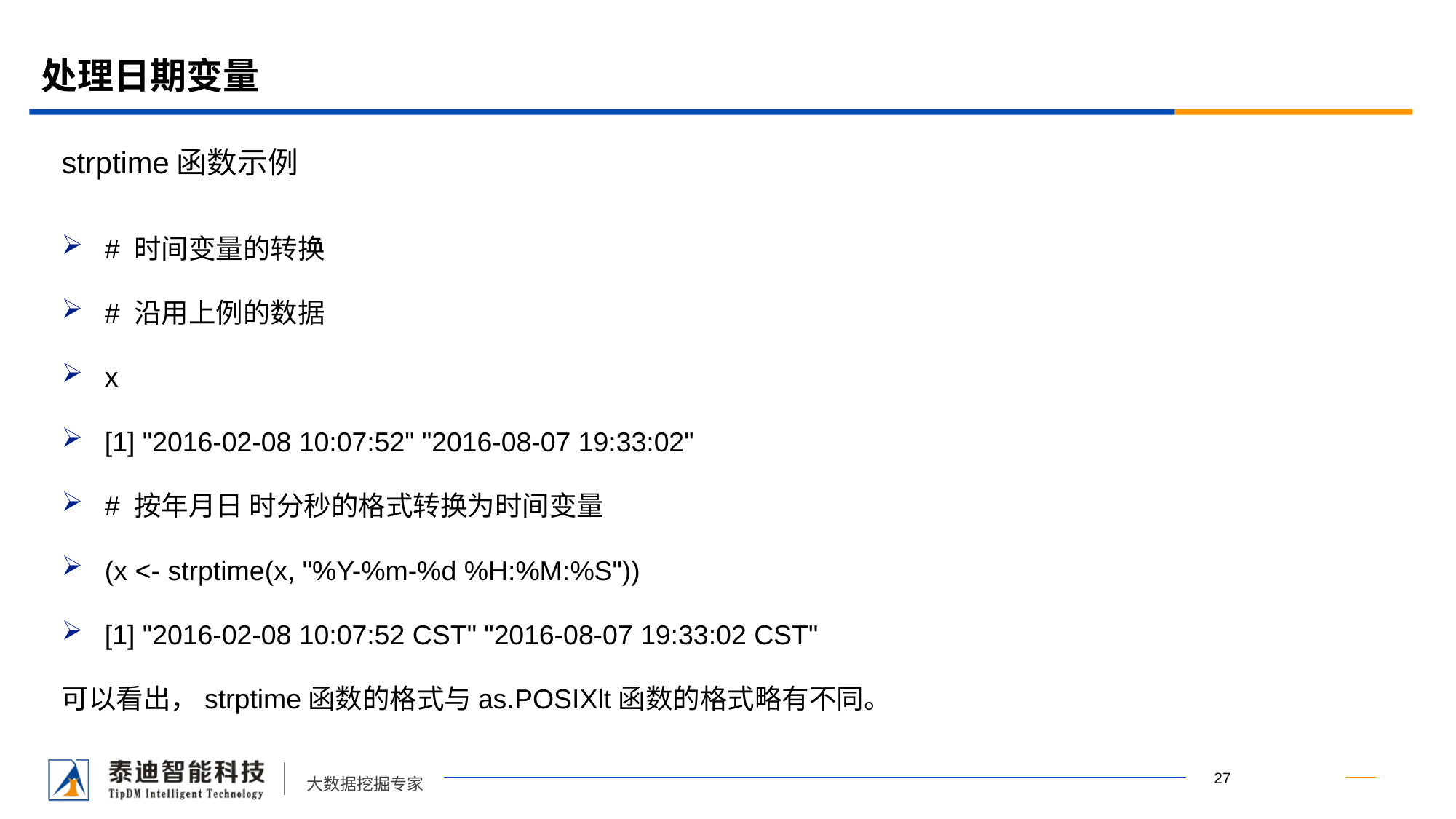

# 处理日期变量
strptime函数示例
# 时间变量的转换
# 沿用上例的数据
x
[1] "2016-02-08 10:07:52" "2016-08-07 19:33:02"
# 按年月日 时分秒的格式转换为时间变量
(x <- strptime(x, "%Y-%m-%d %H:%M:%S"))
[1] "2016-02-08 10:07:52 CST" "2016-08-07 19:33:02 CST"
可以看出，strptime函数的格式与as.POSIXlt函数的格式略有不同。